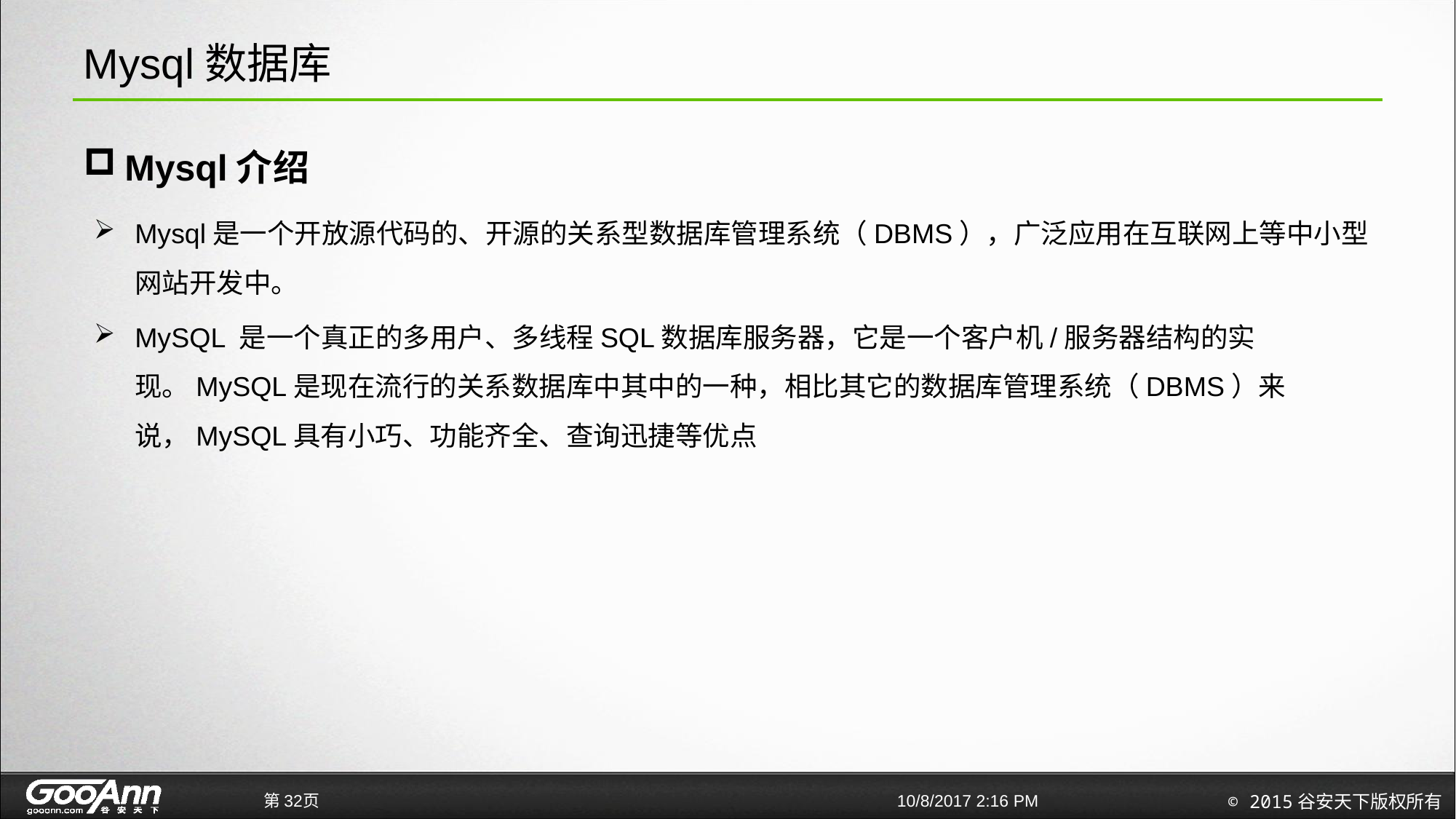

# Mysql数据库
Mysql介绍
Mysql是一个开放源代码的、开源的关系型数据库管理系统（DBMS），广泛应用在互联网上等中小型网站开发中。
MySQL 是一个真正的多用户、多线程SQL数据库服务器，它是一个客户机/服务器结构的实现。MySQL是现在流行的关系数据库中其中的一种，相比其它的数据库管理系统（DBMS）来说，MySQL具有小巧、功能齐全、查询迅捷等优点